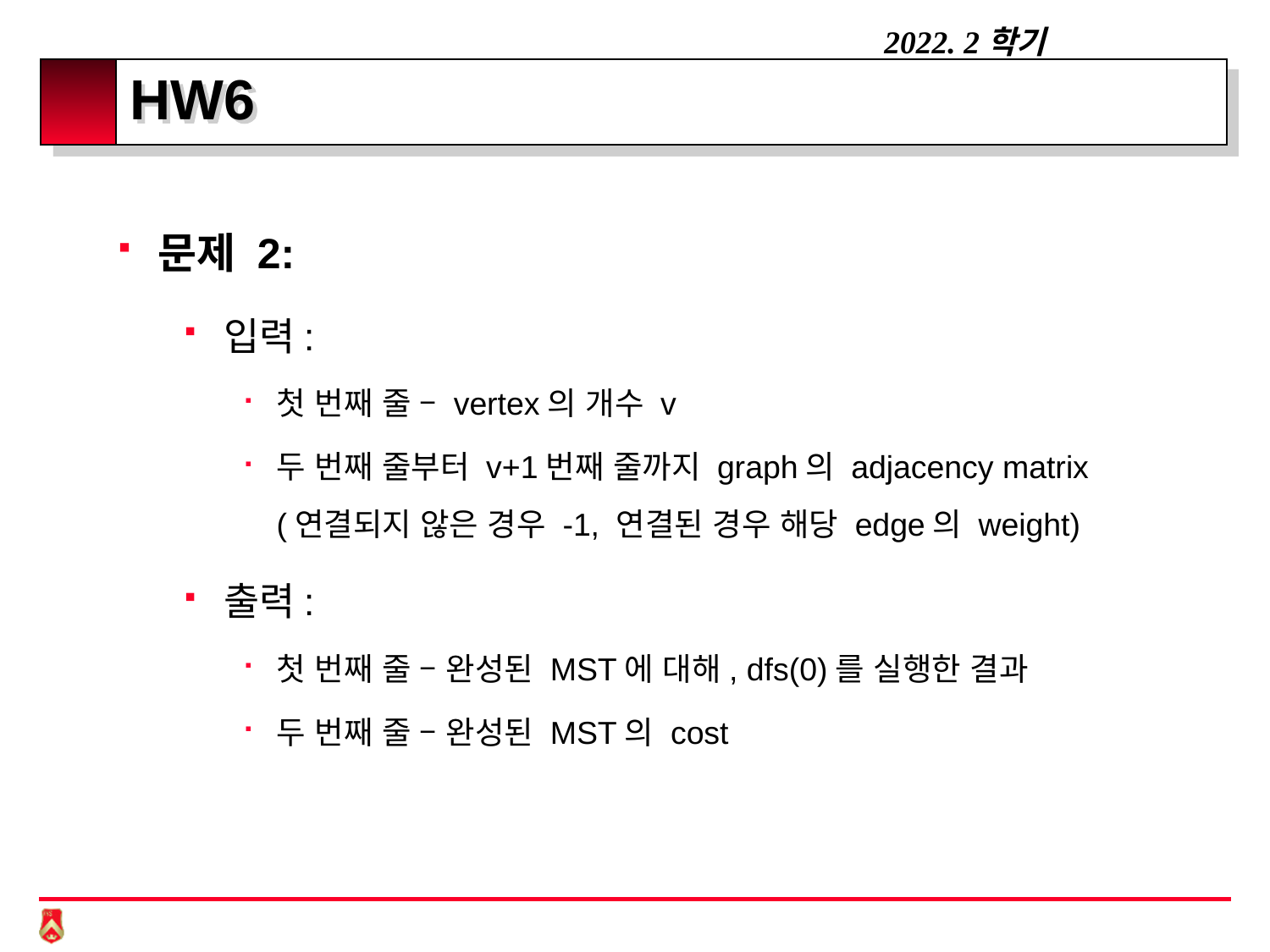

# HW6

문제 2:
입력:
첫 번째 줄 – vertex의 개수 v
두 번째 줄부터 v+1번째 줄까지 graph의 adjacency matrix
(연결되지 않은 경우 -1, 연결된 경우 해당 edge의 weight)
출력:
첫 번째 줄 – 완성된 MST에 대해, dfs(0)를 실행한 결과
두 번째 줄 – 완성된 MST의 cost